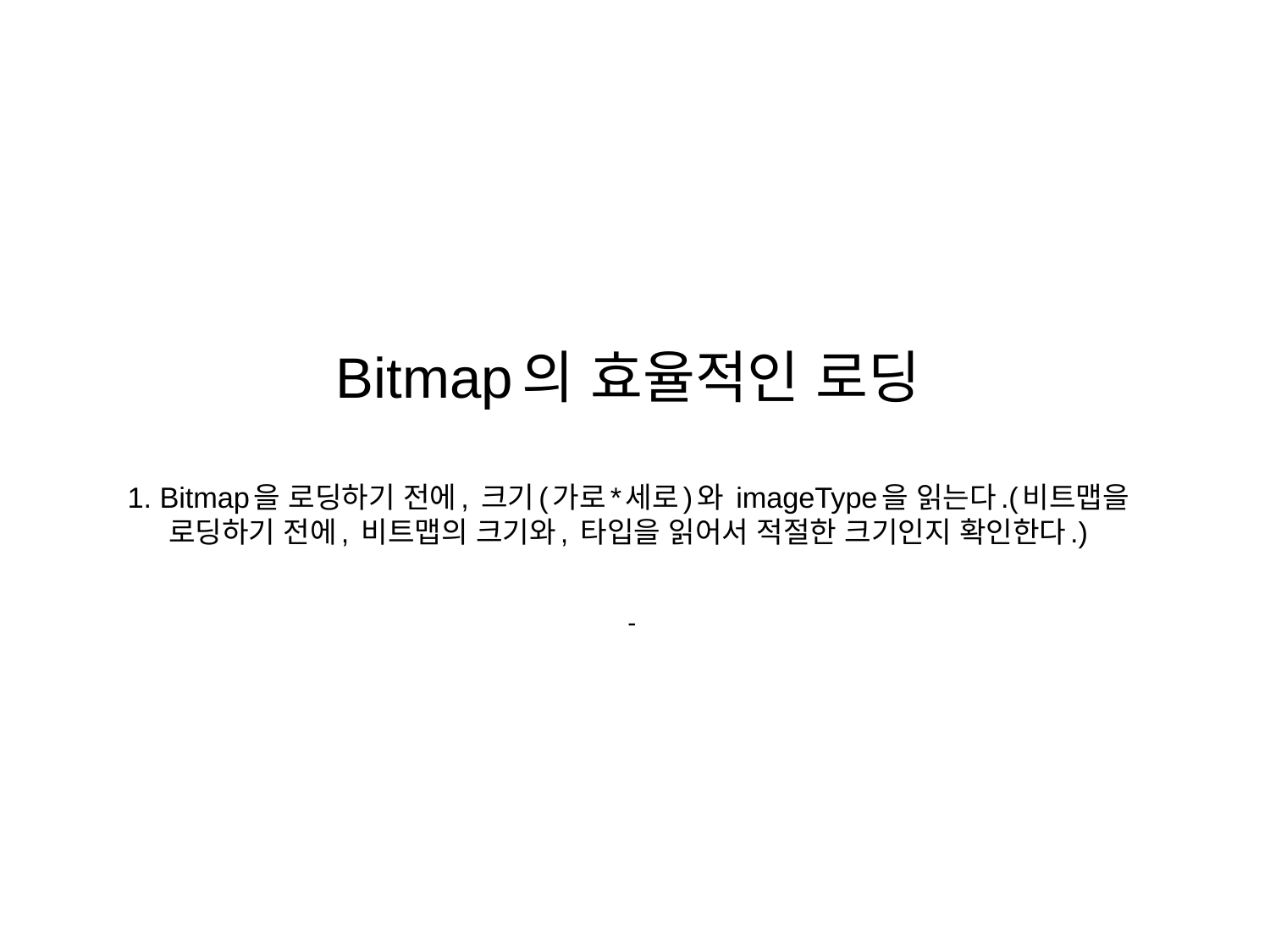

# Bitmap의 효율적인 로딩 1. Bitmap을 로딩하기 전에, 크기(가로*세로)와 imageType을 읽는다.(비트맵을 로딩하기 전에, 비트맵의 크기와, 타입을 읽어서 적절한 크기인지 확인한다.) -